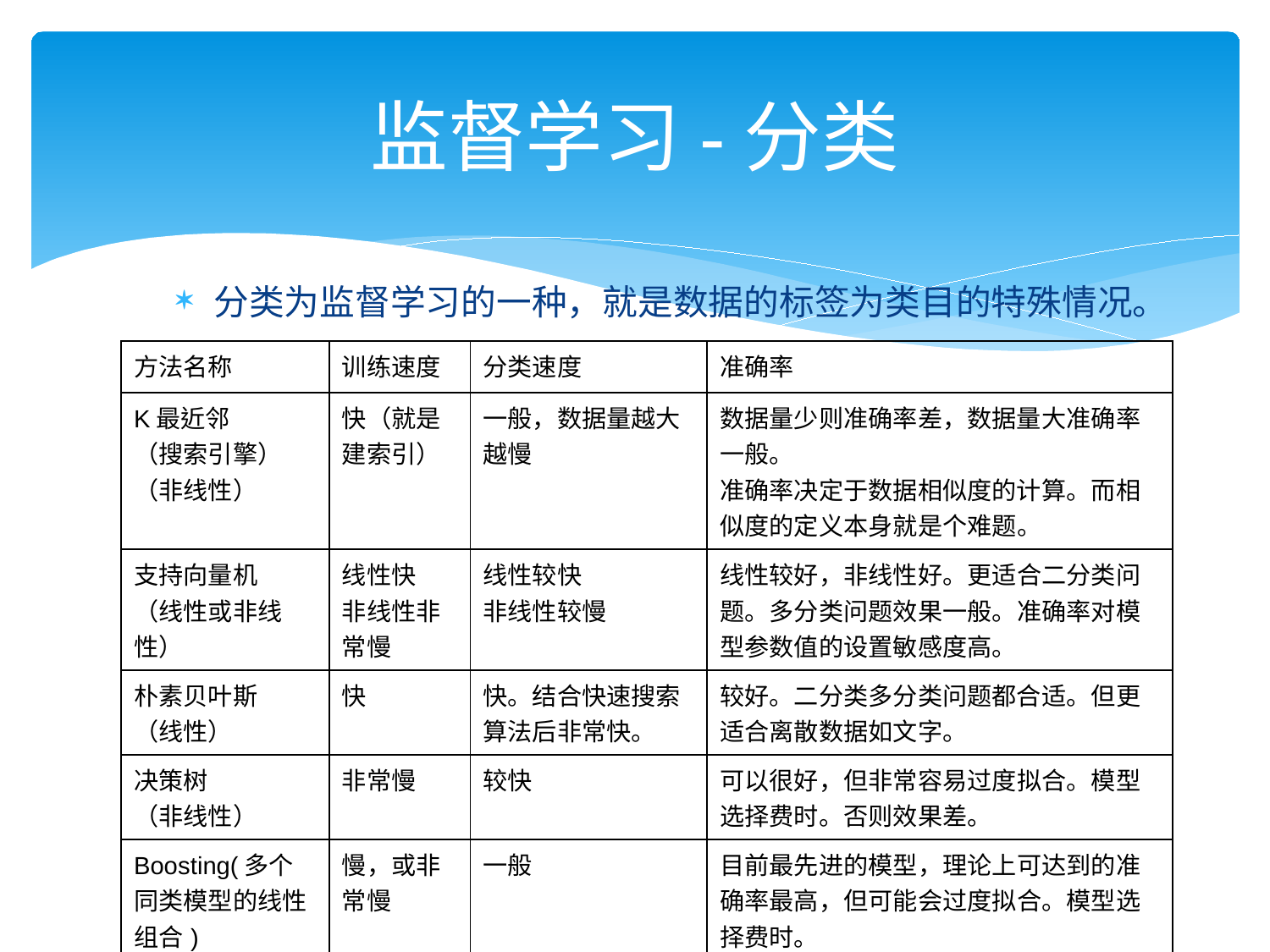

# 监督学习-分类
分类为监督学习的一种，就是数据的标签为类目的特殊情况。

| 方法名称 | 训练速度 | 分类速度 | 准确率 |
| --- | --- | --- | --- |
| K最近邻 （搜索引擎） （非线性） | 快（就是建索引） | 一般，数据量越大越慢 | 数据量少则准确率差，数据量大准确率一般。 准确率决定于数据相似度的计算。而相似度的定义本身就是个难题。 |
| 支持向量机 （线性或非线性） | 线性快 非线性非常慢 | 线性较快 非线性较慢 | 线性较好，非线性好。更适合二分类问题。多分类问题效果一般。准确率对模型参数值的设置敏感度高。 |
| 朴素贝叶斯 （线性） | 快 | 快。结合快速搜索算法后非常快。 | 较好。二分类多分类问题都合适。但更适合离散数据如文字。 |
| 决策树 （非线性） | 非常慢 | 较快 | 可以很好，但非常容易过度拟合。模型选择费时。否则效果差。 |
| Boosting(多个同类模型的线性组合) （线性或非线性） | 慢，或非常慢 | 一般 | 目前最先进的模型，理论上可达到的准确率最高，但可能会过度拟合。模型选择费时。 |